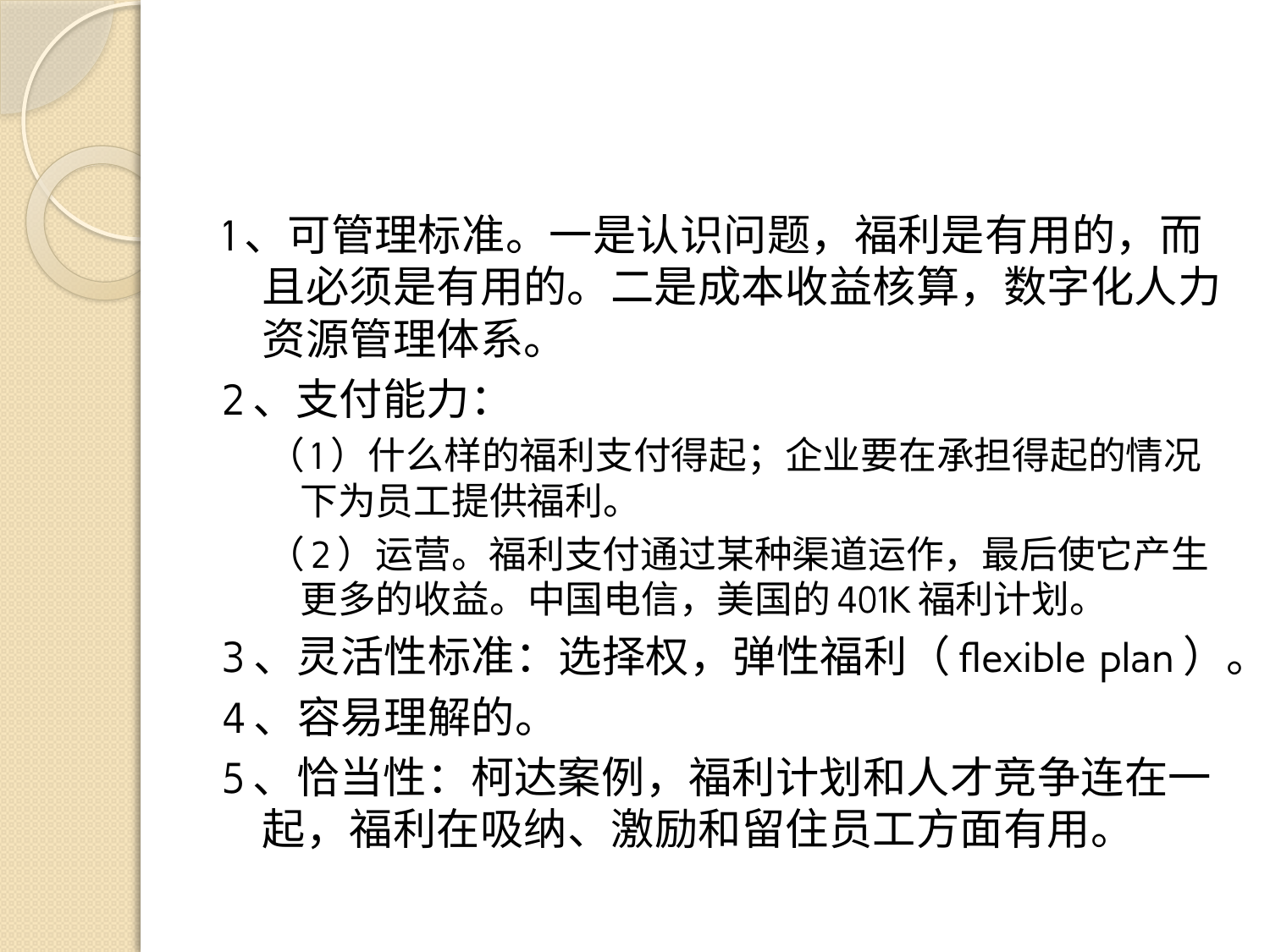

#
1、可管理标准。一是认识问题，福利是有用的，而且必须是有用的。二是成本收益核算，数字化人力资源管理体系。
2、支付能力：
（1）什么样的福利支付得起；企业要在承担得起的情况下为员工提供福利。
（2）运营。福利支付通过某种渠道运作，最后使它产生更多的收益。中国电信，美国的401K福利计划。
3、灵活性标准：选择权，弹性福利（flexible plan）。
4、容易理解的。
5、恰当性：柯达案例，福利计划和人才竞争连在一起，福利在吸纳、激励和留住员工方面有用。
18